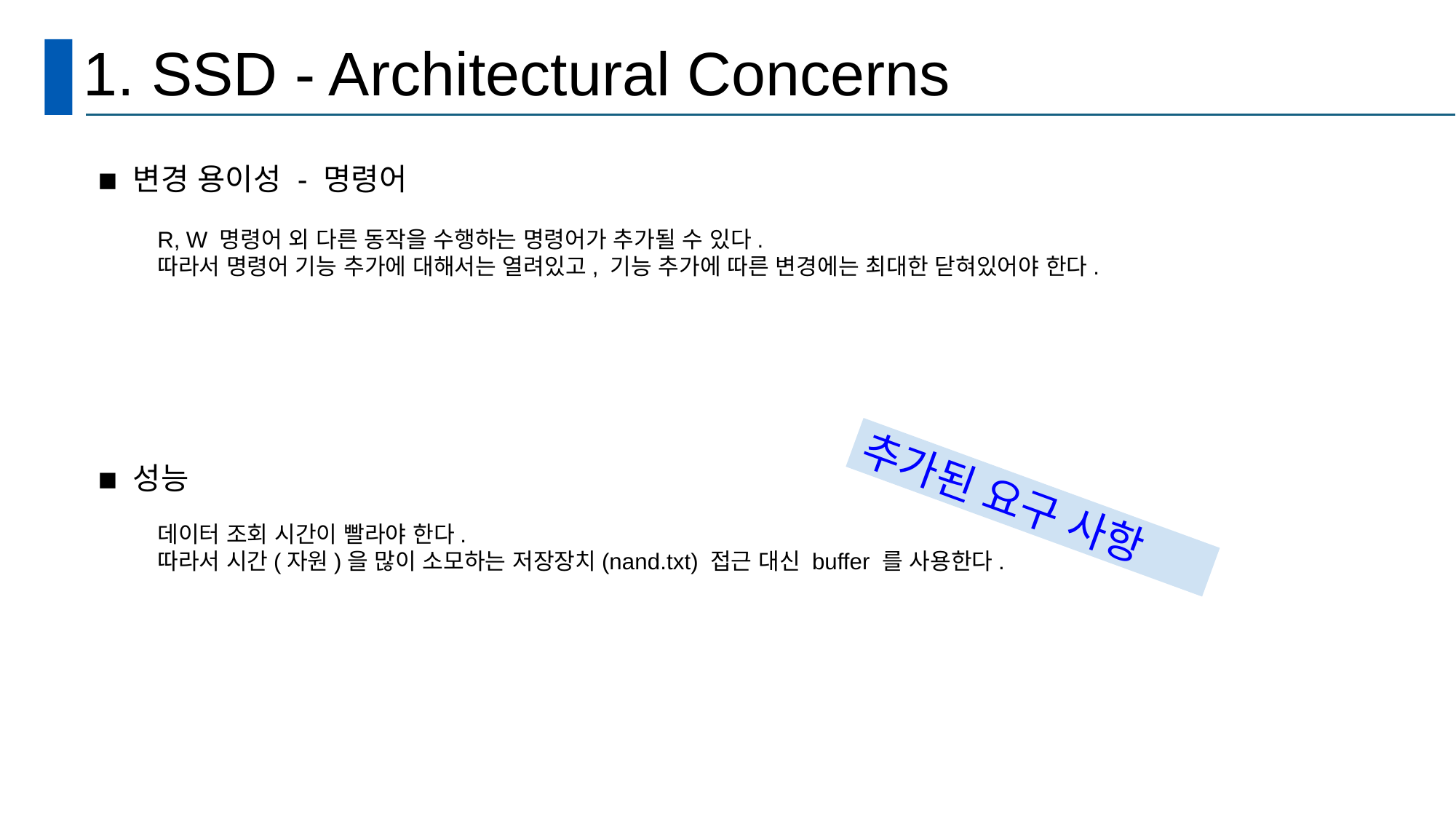

# 1. SSD - Architectural Concerns
◼︎ 변경 용이성 - 명령어
R, W 명령어 외 다른 동작을 수행하는 명령어가 추가될 수 있다.
따라서 명령어 기능 추가에 대해서는 열려있고, 기능 추가에 따른 변경에는 최대한 닫혀있어야 한다.
◼︎ 성능
추가된 요구 사항
데이터 조회 시간이 빨라야 한다.
따라서 시간(자원)을 많이 소모하는 저장장치(nand.txt) 접근 대신 buffer 를 사용한다.